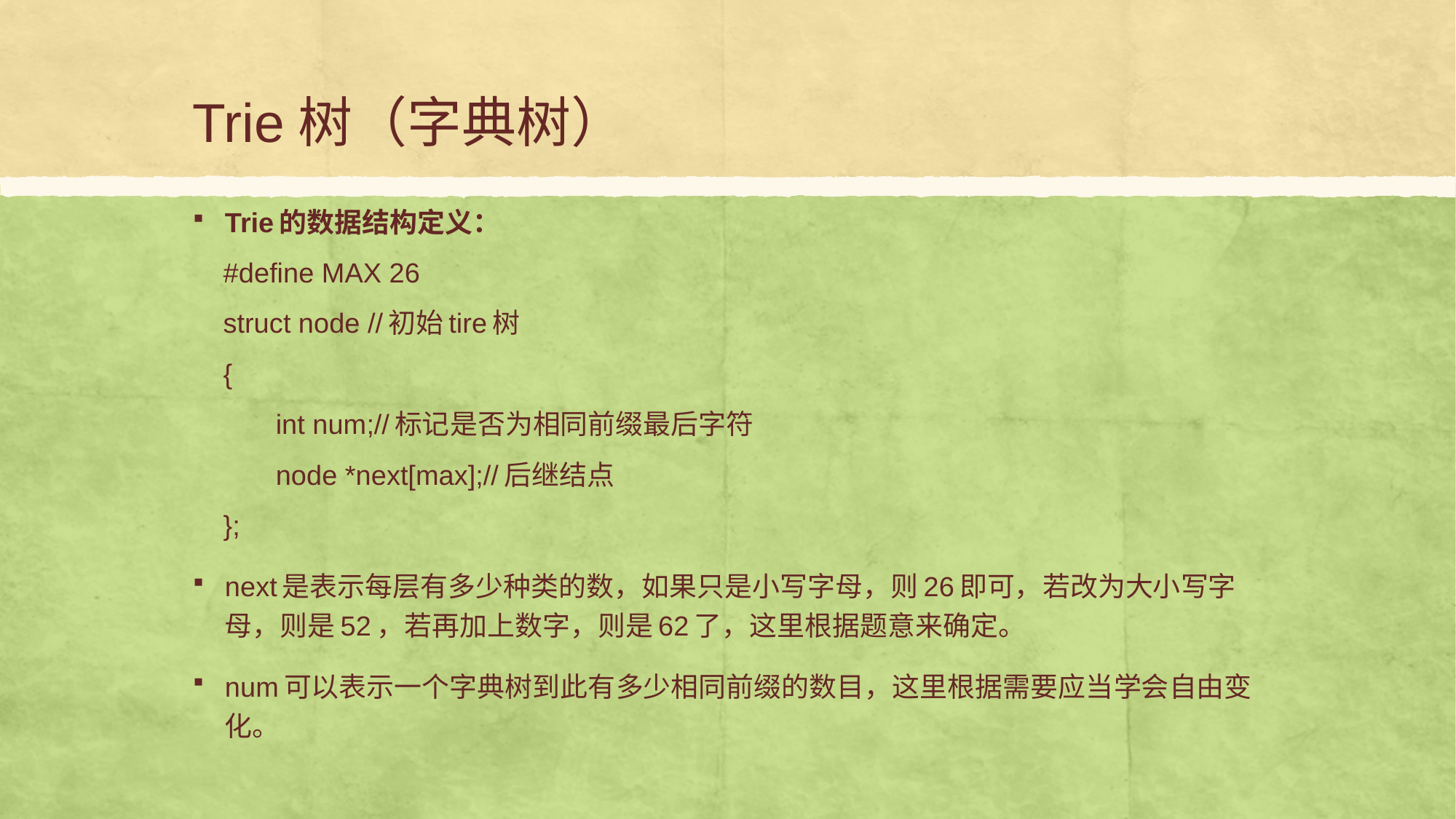

# Trie树（字典树）
Trie的数据结构定义：
    #define MAX 26
    struct node //初始tire树
    {
	int num;//标记是否为相同前缀最后字符
	node *next[max];//后继结点
    };
next是表示每层有多少种类的数，如果只是小写字母，则26即可，若改为大小写字母，则是52，若再加上数字，则是62了，这里根据题意来确定。
num可以表示一个字典树到此有多少相同前缀的数目，这里根据需要应当学会自由变化。